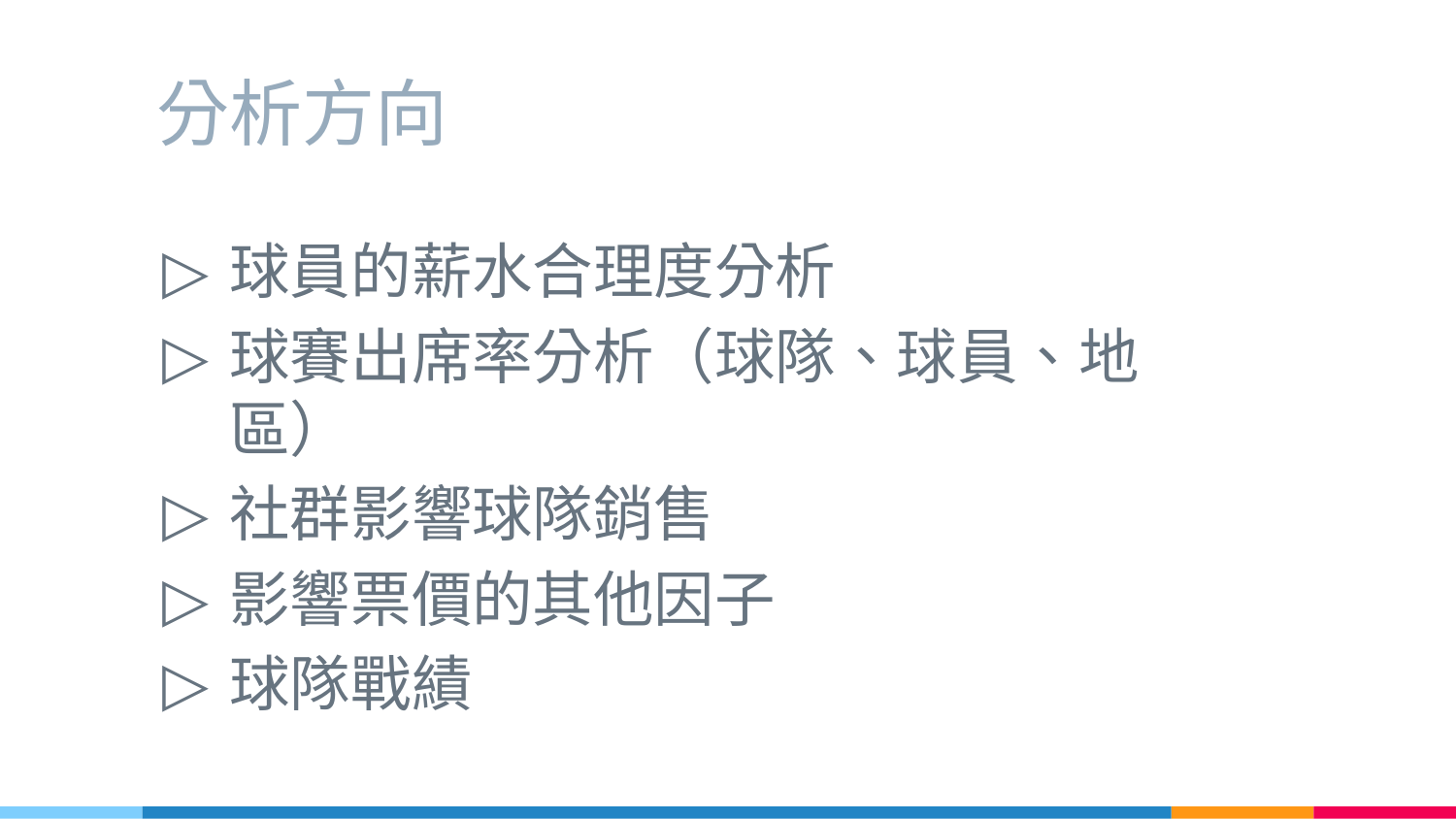

# 分析方向
球員的薪水合理度分析
球賽出席率分析（球隊、球員、地區）
社群影響球隊銷售
影響票價的其他因子
球隊戰績